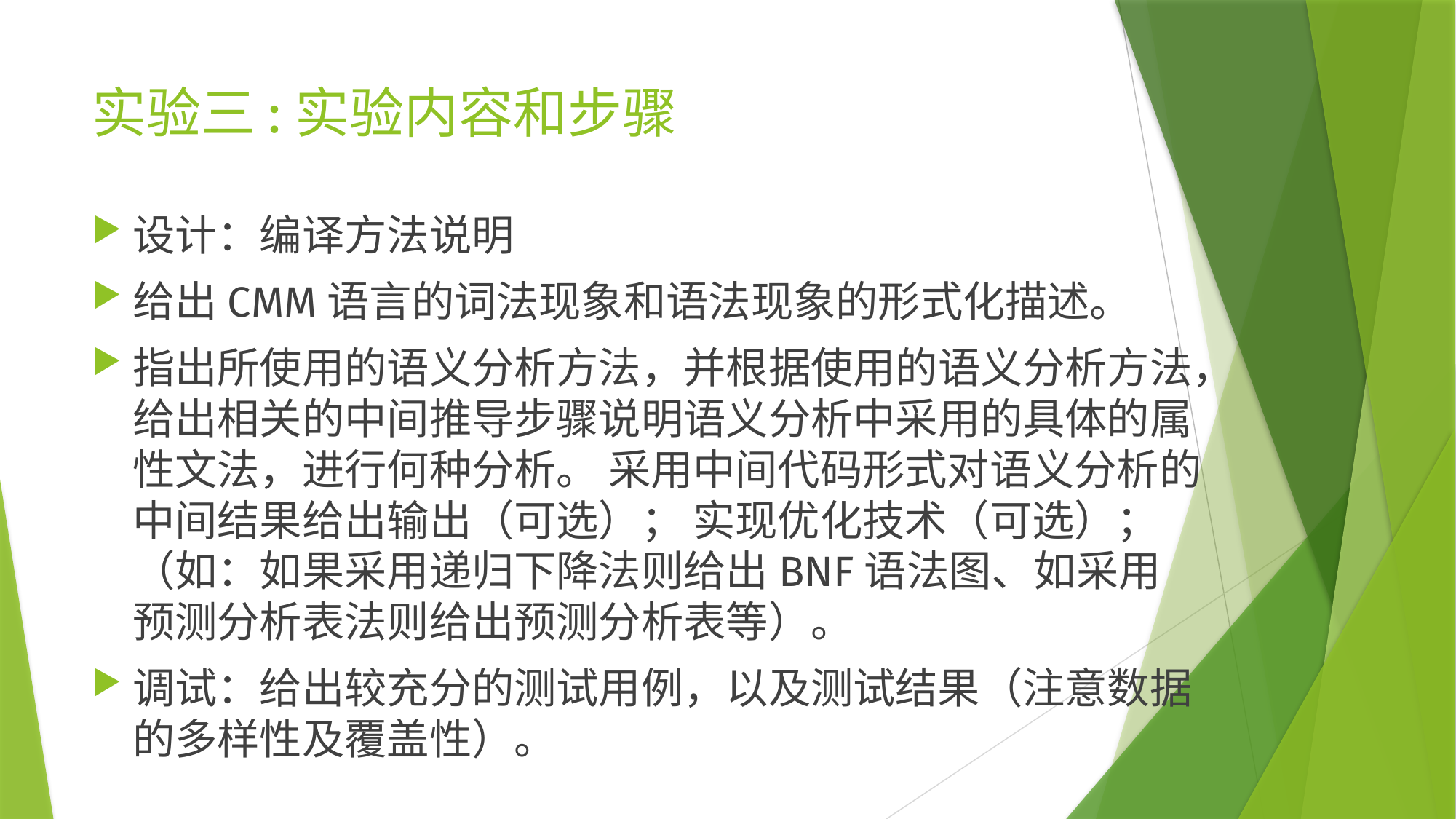

# 实验三:实验内容和步骤
设计：编译方法说明
给出CMM语言的词法现象和语法现象的形式化描述。
指出所使用的语义分析方法，并根据使用的语义分析方法，给出相关的中间推导步骤说明语义分析中采用的具体的属性文法，进行何种分析。 采用中间代码形式对语义分析的中间结果给出输出（可选）； 实现优化技术（可选）； （如：如果采用递归下降法则给出BNF语法图、如采用预测分析表法则给出预测分析表等）。
调试：给出较充分的测试用例，以及测试结果（注意数据的多样性及覆盖性）。